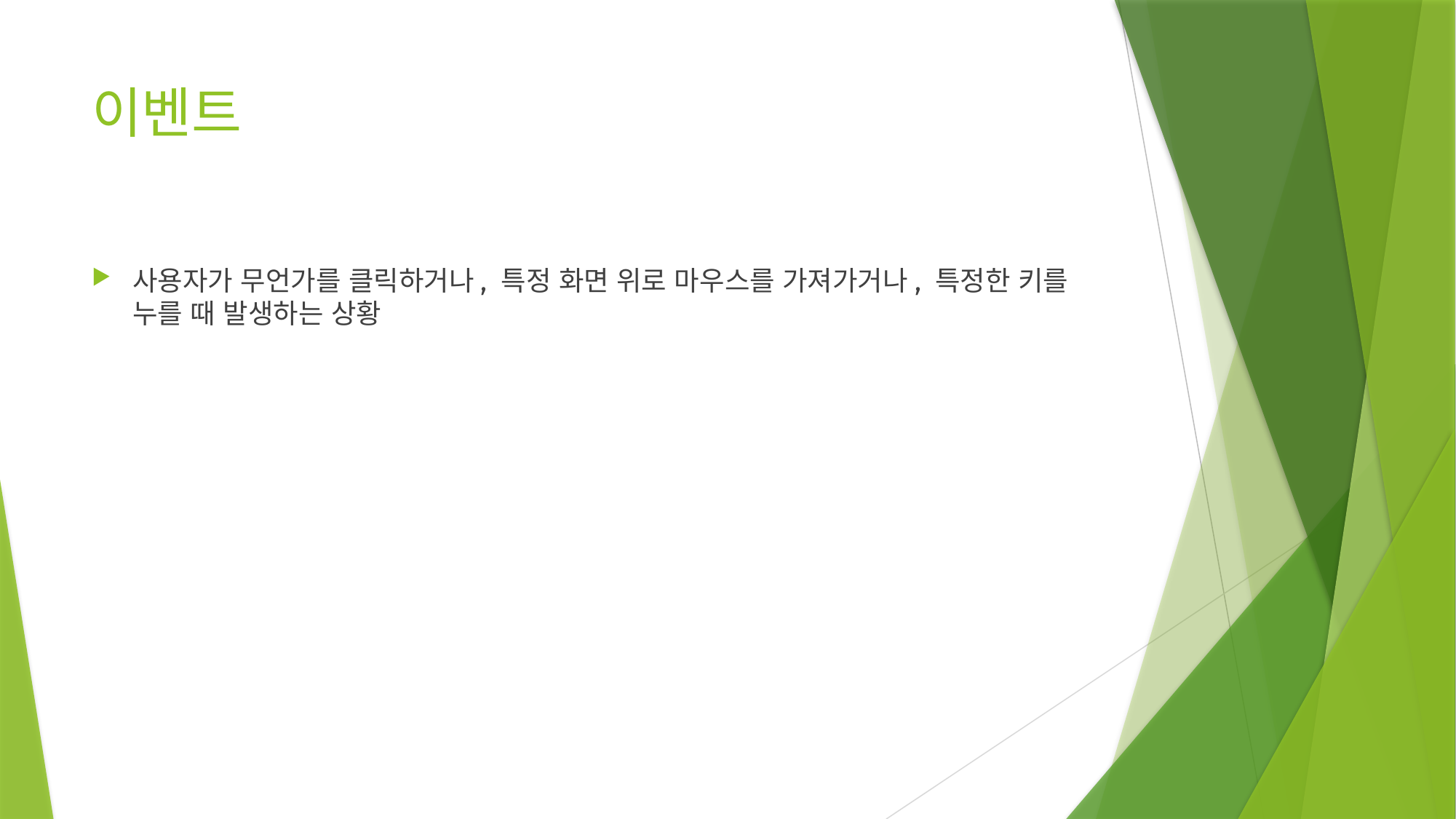

# 이벤트
사용자가 무언가를 클릭하거나, 특정 화면 위로 마우스를 가져가거나, 특정한 키를 누를 때 발생하는 상황